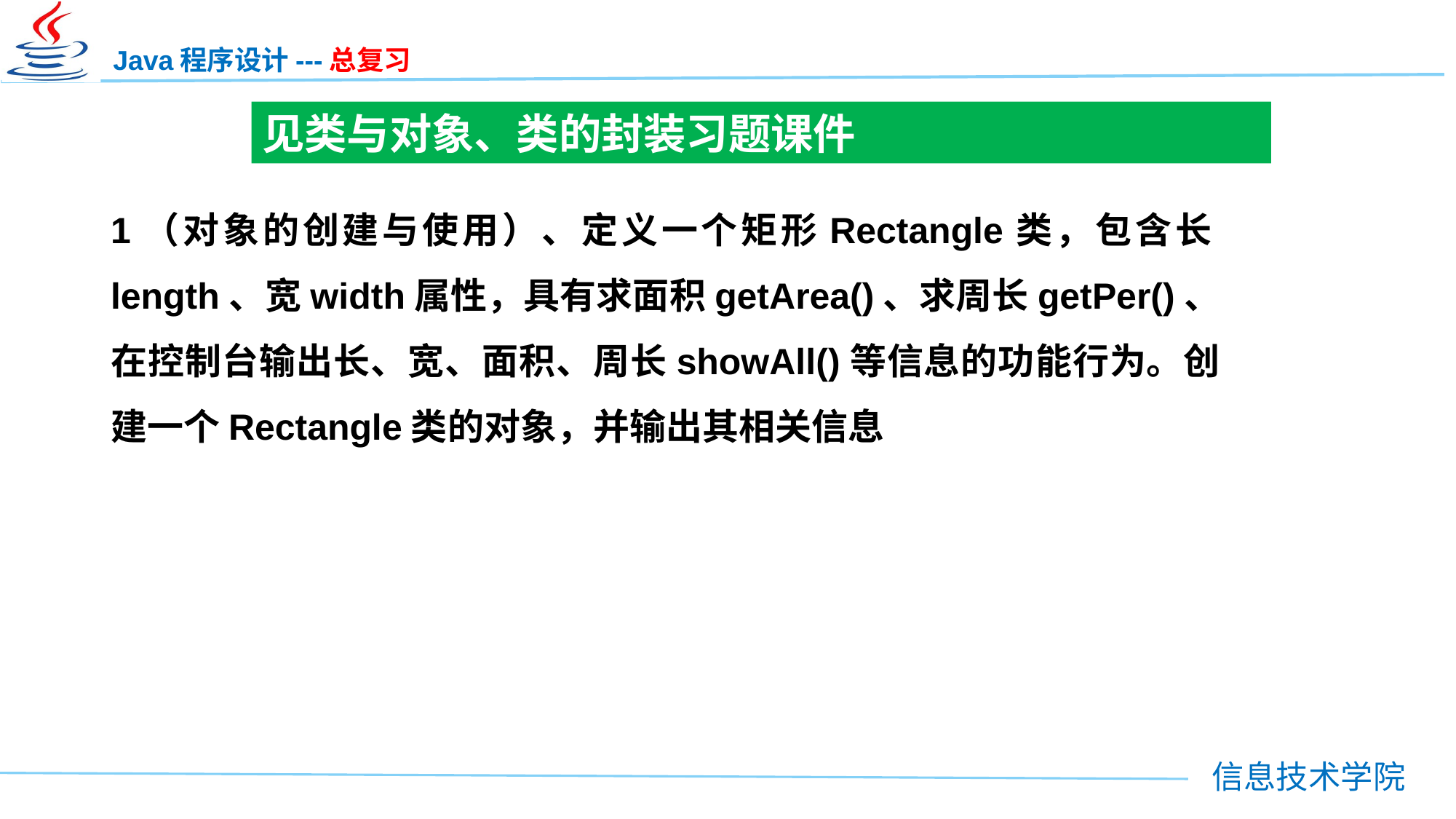

见类与对象、类的封装习题课件
1（对象的创建与使用）、定义一个矩形Rectangle类，包含长length、宽width属性，具有求面积getArea()、求周长getPer()、在控制台输出长、宽、面积、周长showAll()等信息的功能行为。创建一个Rectangle类的对象，并输出其相关信息